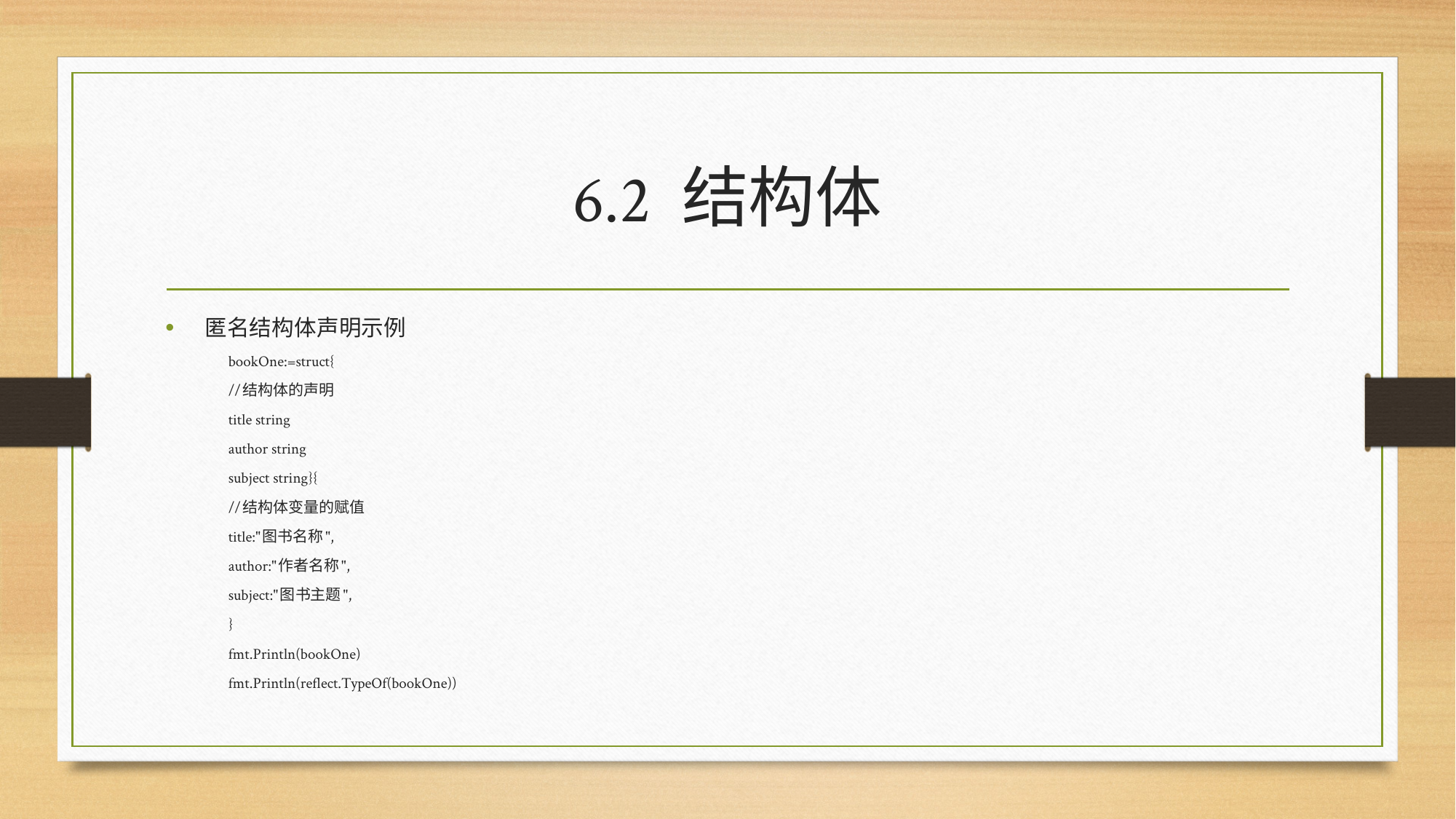

# 6.2 结构体
匿名结构体声明示例
bookOne:=struct{
	//结构体的声明
	title string
	author string
	subject string}{
	//结构体变量的赋值
	title:"图书名称",
	author:"作者名称",
	subject:"图书主题",
}
fmt.Println(bookOne)
fmt.Println(reflect.TypeOf(bookOne))